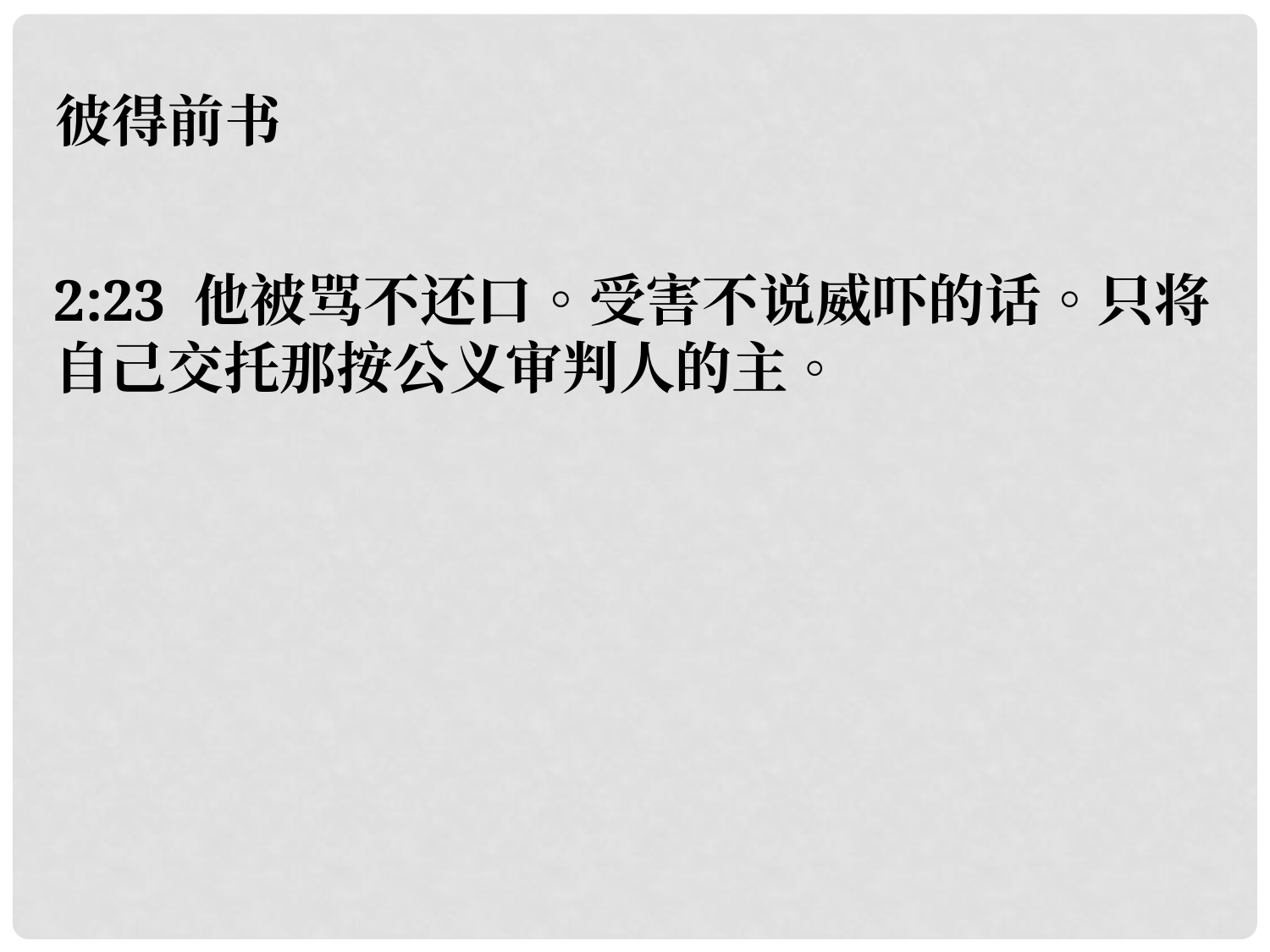

彼得前书
2:23 他被骂不还口。受害不说威吓的话。只将自己交托那按公义审判人的主。